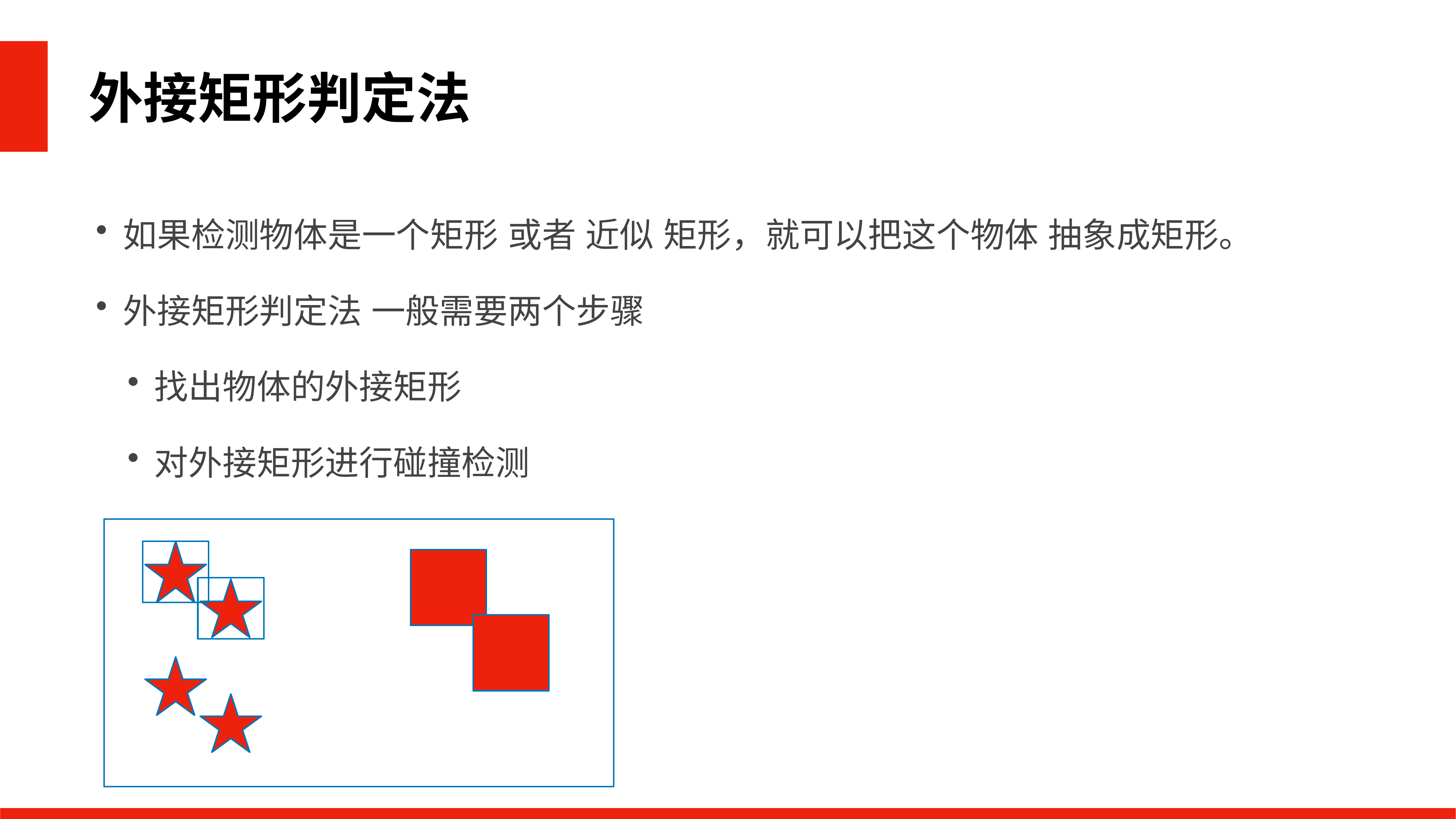

外接矩形判定法
如果检测物体是一个矩形 或者 近似 矩形，就可以把这个物体 抽象成矩形。
外接矩形判定法 一般需要两个步骤
找出物体的外接矩形
对外接矩形进行碰撞检测

17